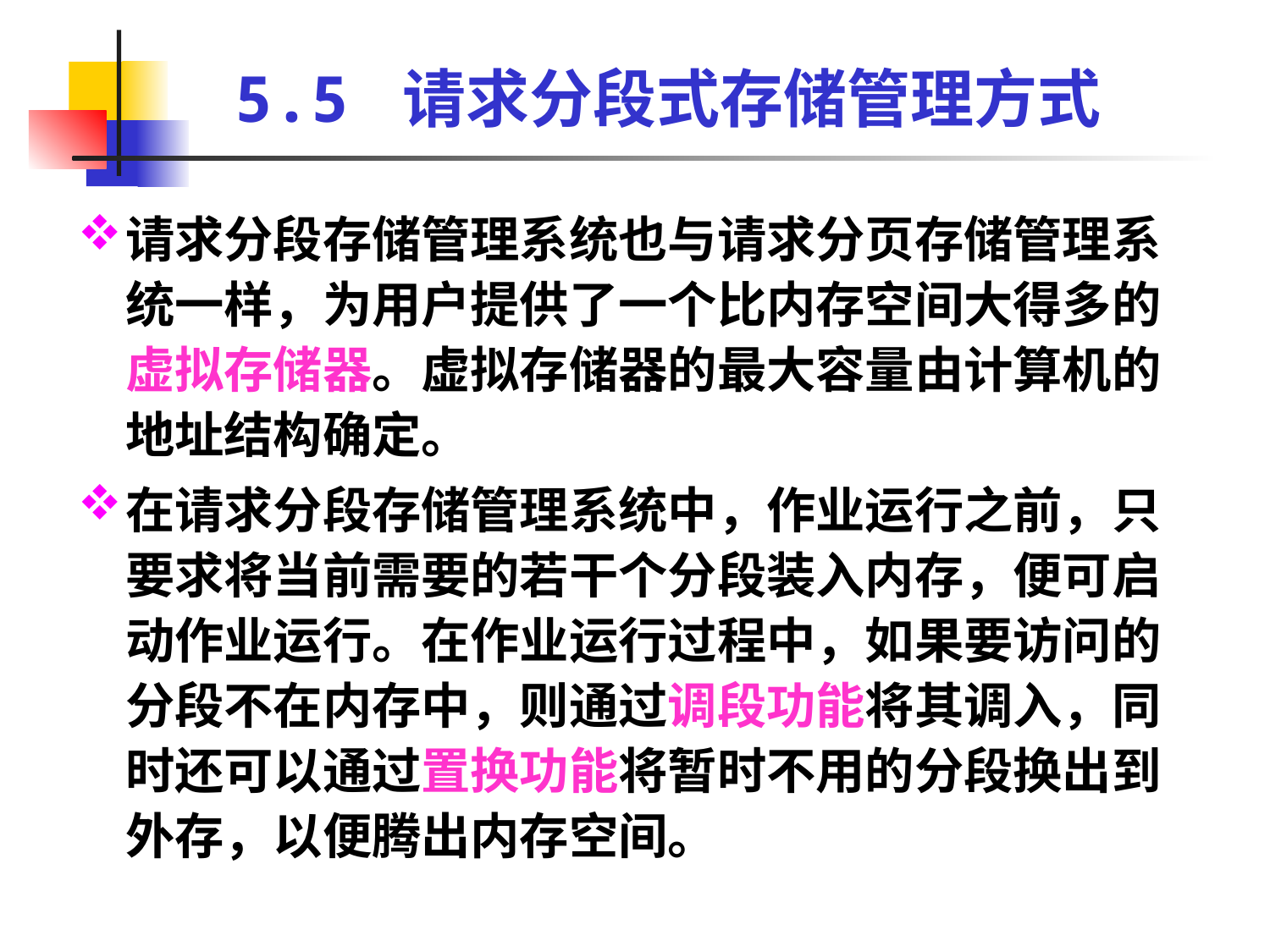

# 5.5 请求分段式存储管理方式
请求分段存储管理系统也与请求分页存储管理系统一样，为用户提供了一个比内存空间大得多的虚拟存储器。虚拟存储器的最大容量由计算机的地址结构确定。
在请求分段存储管理系统中，作业运行之前，只要求将当前需要的若干个分段装入内存，便可启动作业运行。在作业运行过程中，如果要访问的分段不在内存中，则通过调段功能将其调入，同时还可以通过置换功能将暂时不用的分段换出到外存，以便腾出内存空间。